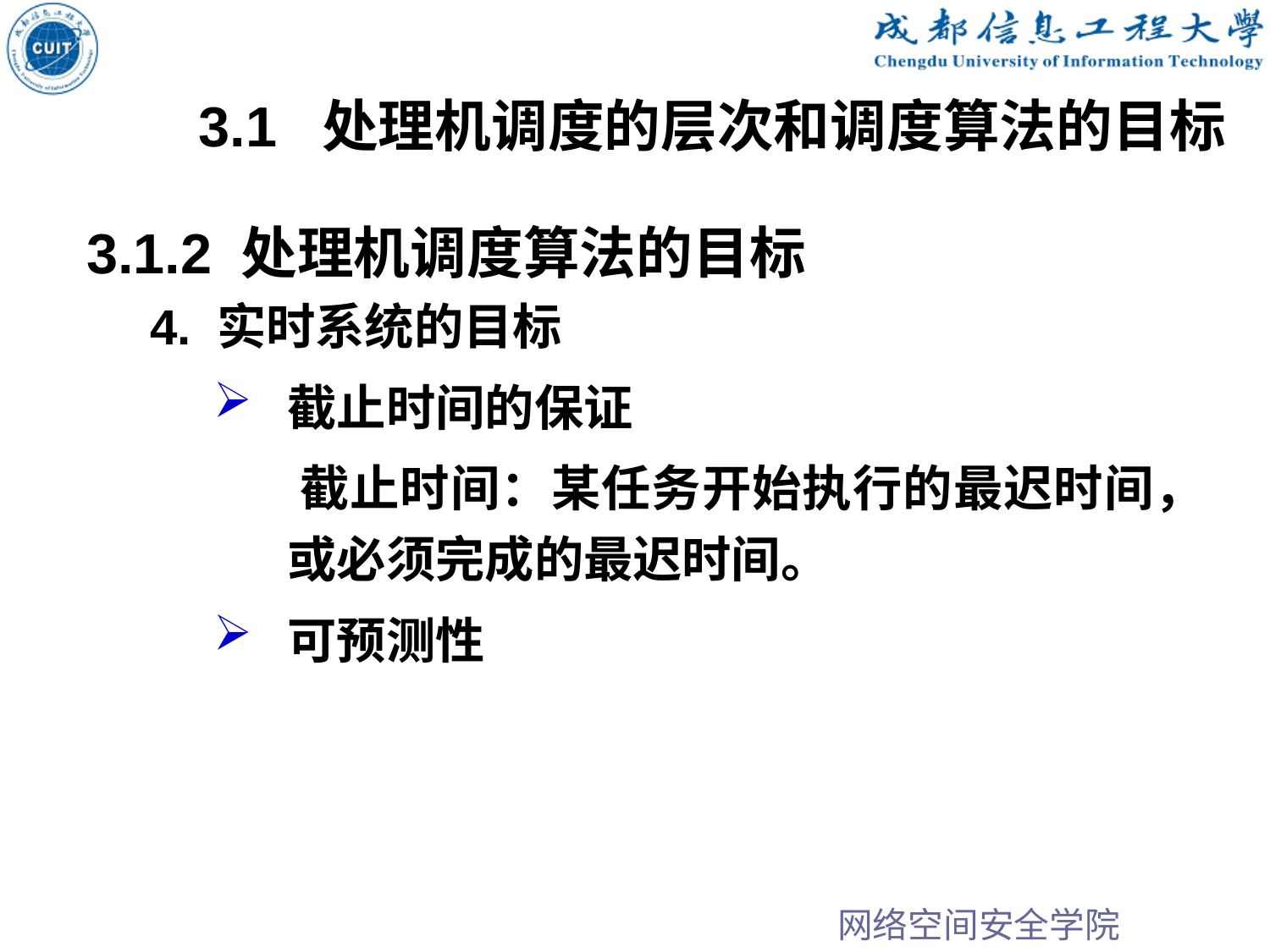

3.1  处理机调度的层次和调度算法的目标
3.1.2 处理机调度算法的目标
4. 实时系统的目标
截止时间的保证
      截止时间：某任务开始执行的最迟时间，或必须完成的最迟时间。
可预测性